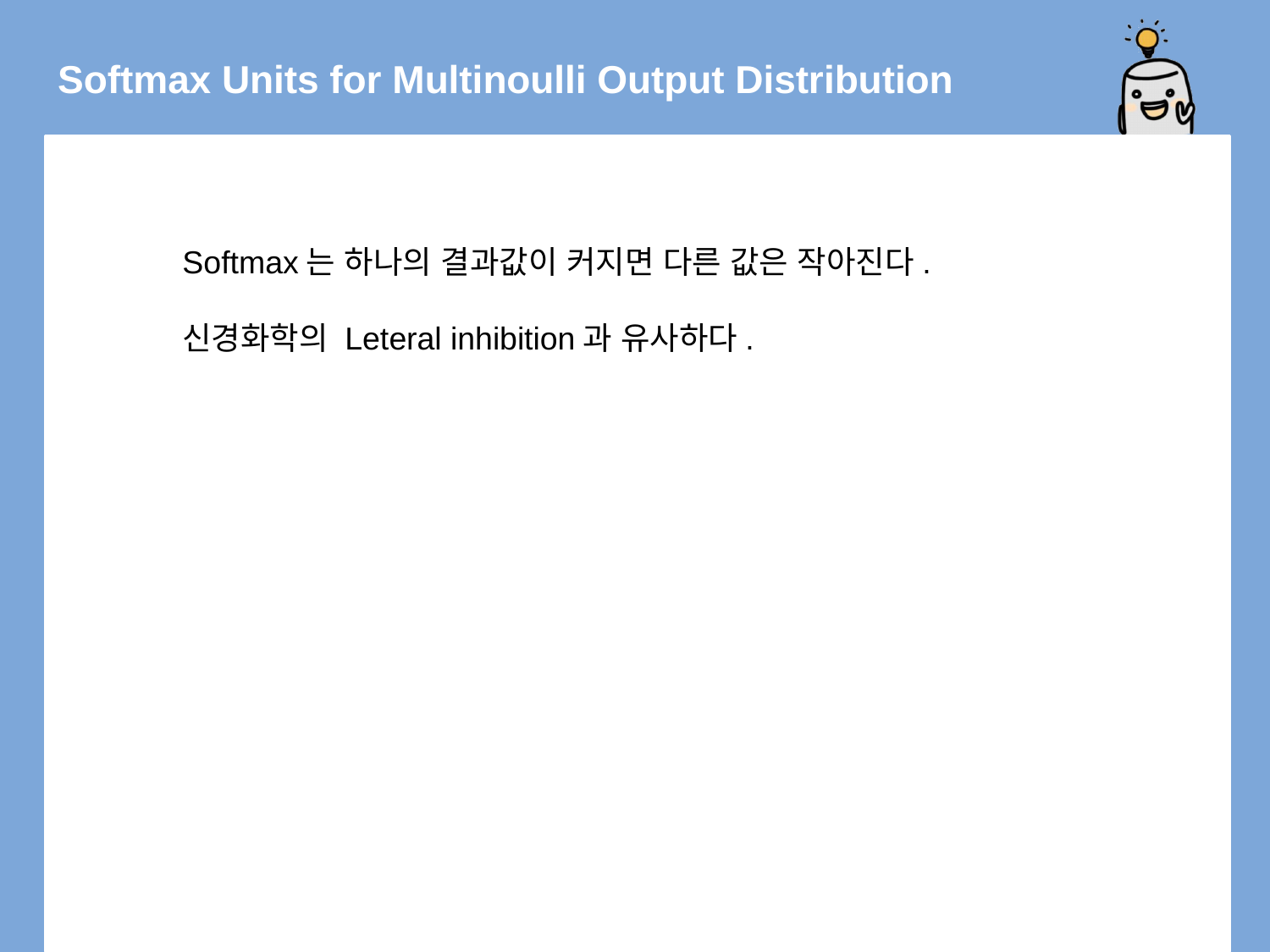

Softmax Units for Multinoulli Output Distribution
Softmax는 하나의 결과값이 커지면 다른 값은 작아진다.

신경화학의 Leteral inhibition과 유사하다.